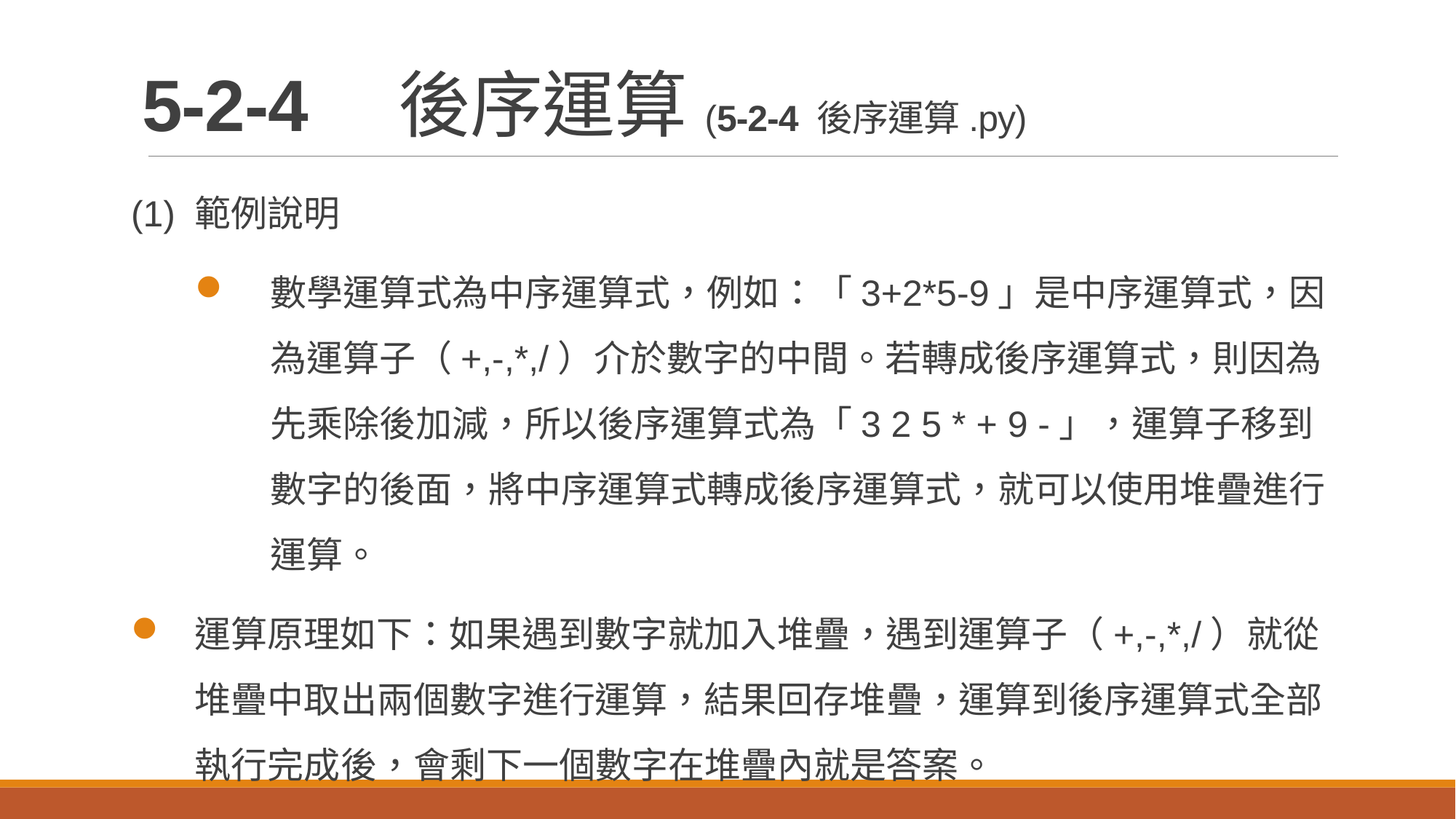

# 5-2-4　後序運算(5-2-4 後序運算.py)
(1) 範例說明
數學運算式為中序運算式，例如：「3+2*5-9」是中序運算式，因為運算子（+,-,*,/）介於數字的中間。若轉成後序運算式，則因為先乘除後加減，所以後序運算式為「3 2 5 * + 9 -」，運算子移到數字的後面，將中序運算式轉成後序運算式，就可以使用堆疊進行運算。
運算原理如下：如果遇到數字就加入堆疊，遇到運算子（+,-,*,/）就從堆疊中取出兩個數字進行運算，結果回存堆疊，運算到後序運算式全部執行完成後，會剩下一個數字在堆疊內就是答案。